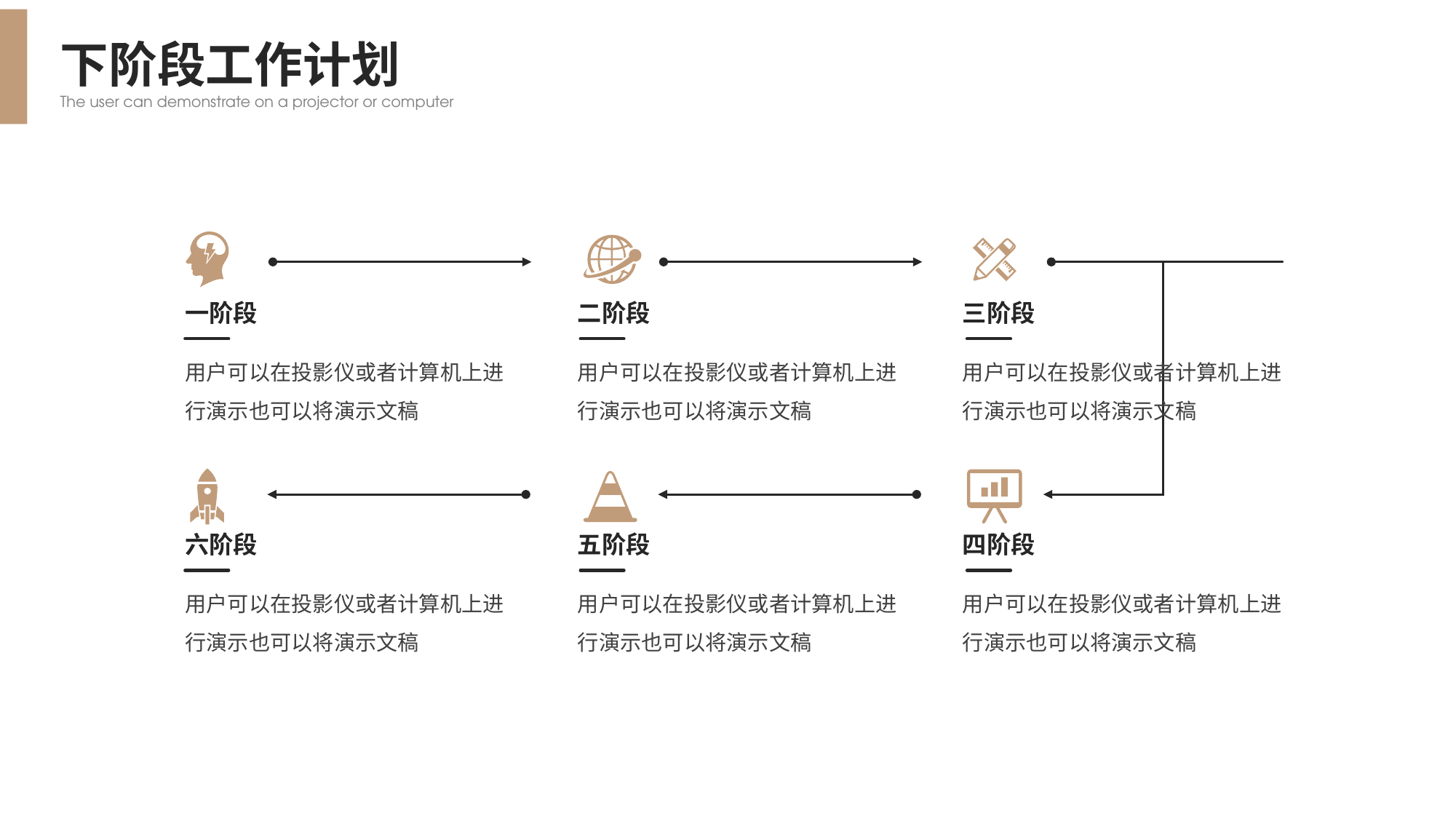

下阶段工作计划
The user can demonstrate on a projector or computer

二阶段
用户可以在投影仪或者计算机上进行演示也可以将演示文稿
三阶段
用户可以在投影仪或者计算机上进行演示也可以将演示文稿
一阶段
用户可以在投影仪或者计算机上进行演示也可以将演示文稿
六阶段
用户可以在投影仪或者计算机上进行演示也可以将演示文稿
五阶段
用户可以在投影仪或者计算机上进行演示也可以将演示文稿
四阶段
用户可以在投影仪或者计算机上进行演示也可以将演示文稿